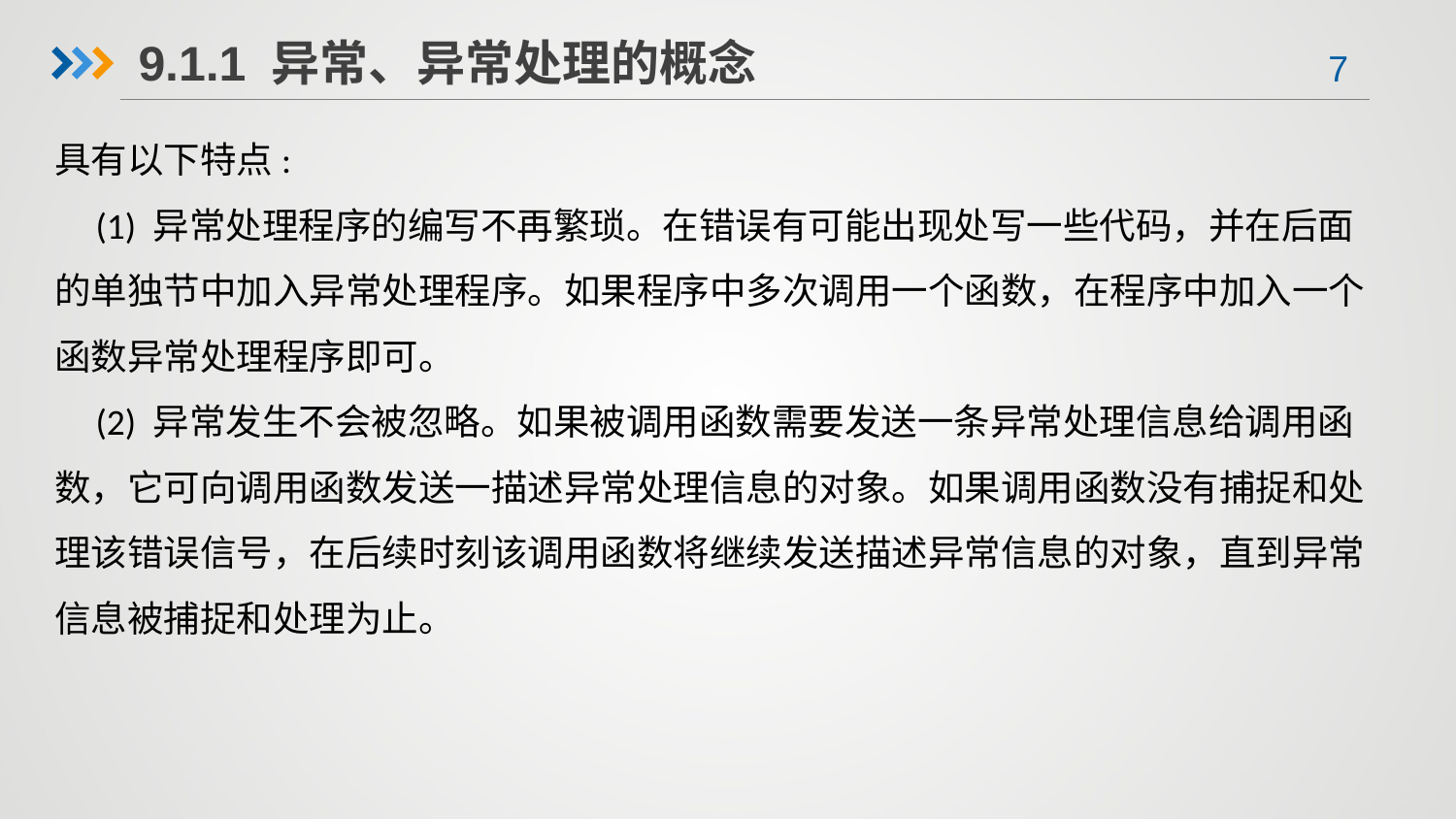

9.1.1 异常、异常处理的概念
具有以下特点:
     (1) 异常处理程序的编写不再繁琐。在错误有可能出现处写一些代码，并在后面的单独节中加入异常处理程序。如果程序中多次调用一个函数，在程序中加入一个函数异常处理程序即可。
     (2) 异常发生不会被忽略。如果被调用函数需要发送一条异常处理信息给调用函数，它可向调用函数发送一描述异常处理信息的对象。如果调用函数没有捕捉和处理该错误信号，在后续时刻该调用函数将继续发送描述异常信息的对象，直到异常信息被捕捉和处理为止。